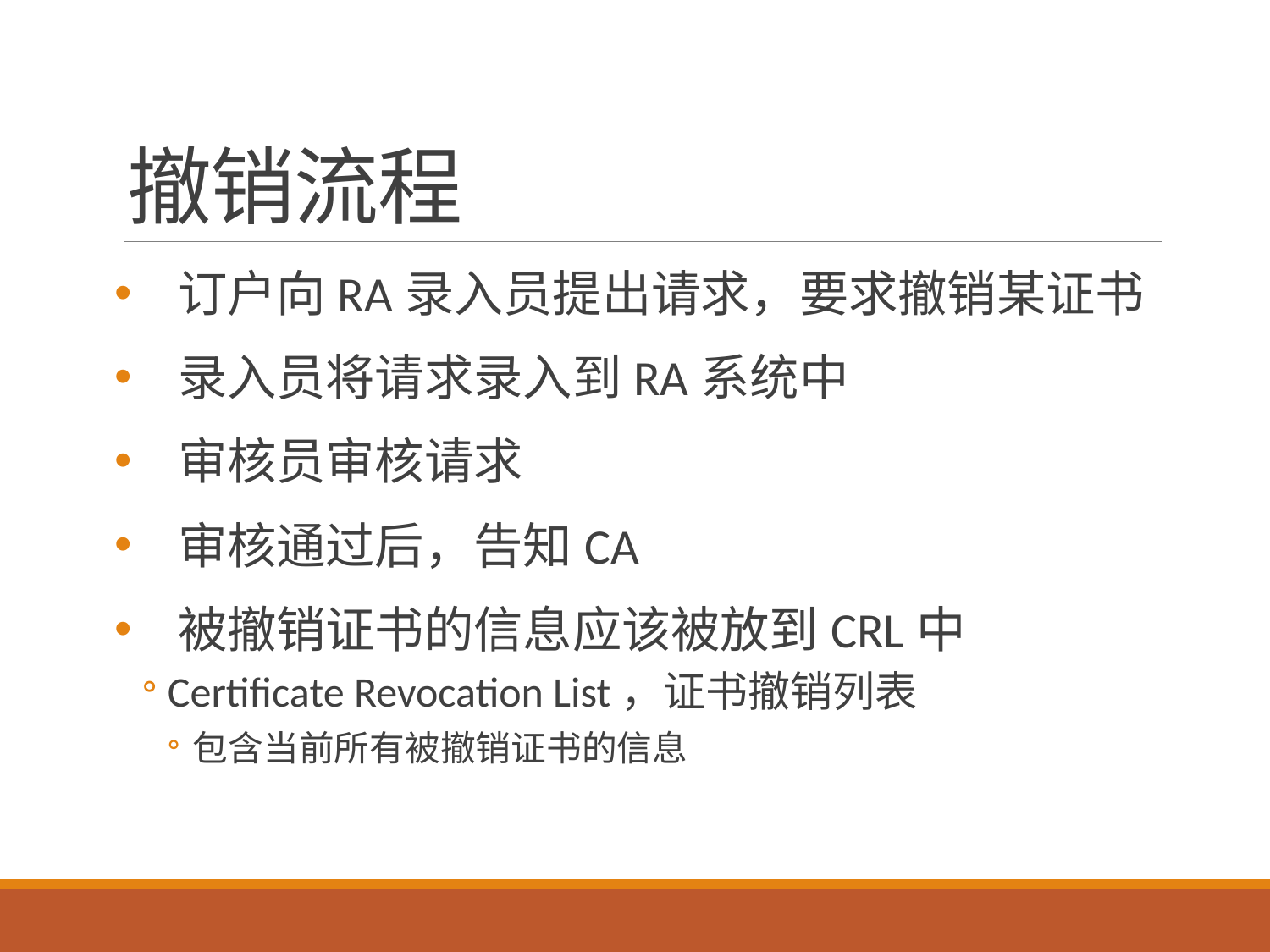

# 撤销流程
订户向RA录入员提出请求，要求撤销某证书
录入员将请求录入到RA系统中
审核员审核请求
审核通过后，告知CA
被撤销证书的信息应该被放到CRL中
Certificate Revocation List，证书撤销列表
包含当前所有被撤销证书的信息

50